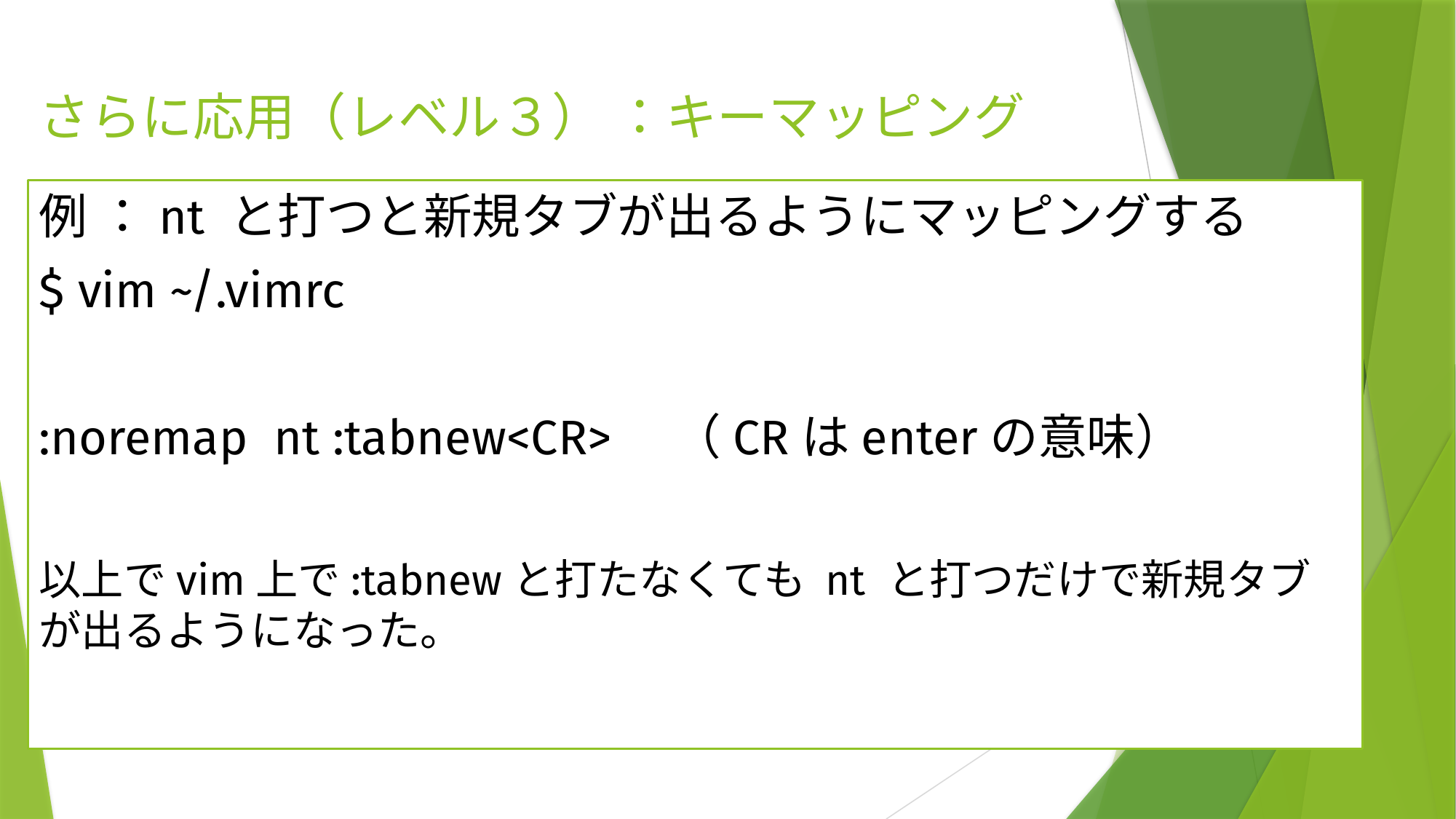

# さらに応用（レベル３） ：キーマッピング
例 ：nt と打つと新規タブが出るようにマッピングする
$ vim ~/.vimrc

:noremap  nt :tabnew<CR>　（CRはenterの意味）

以上でvim上で:tabnewと打たなくても nt と打つだけで新規タブが出るようになった。